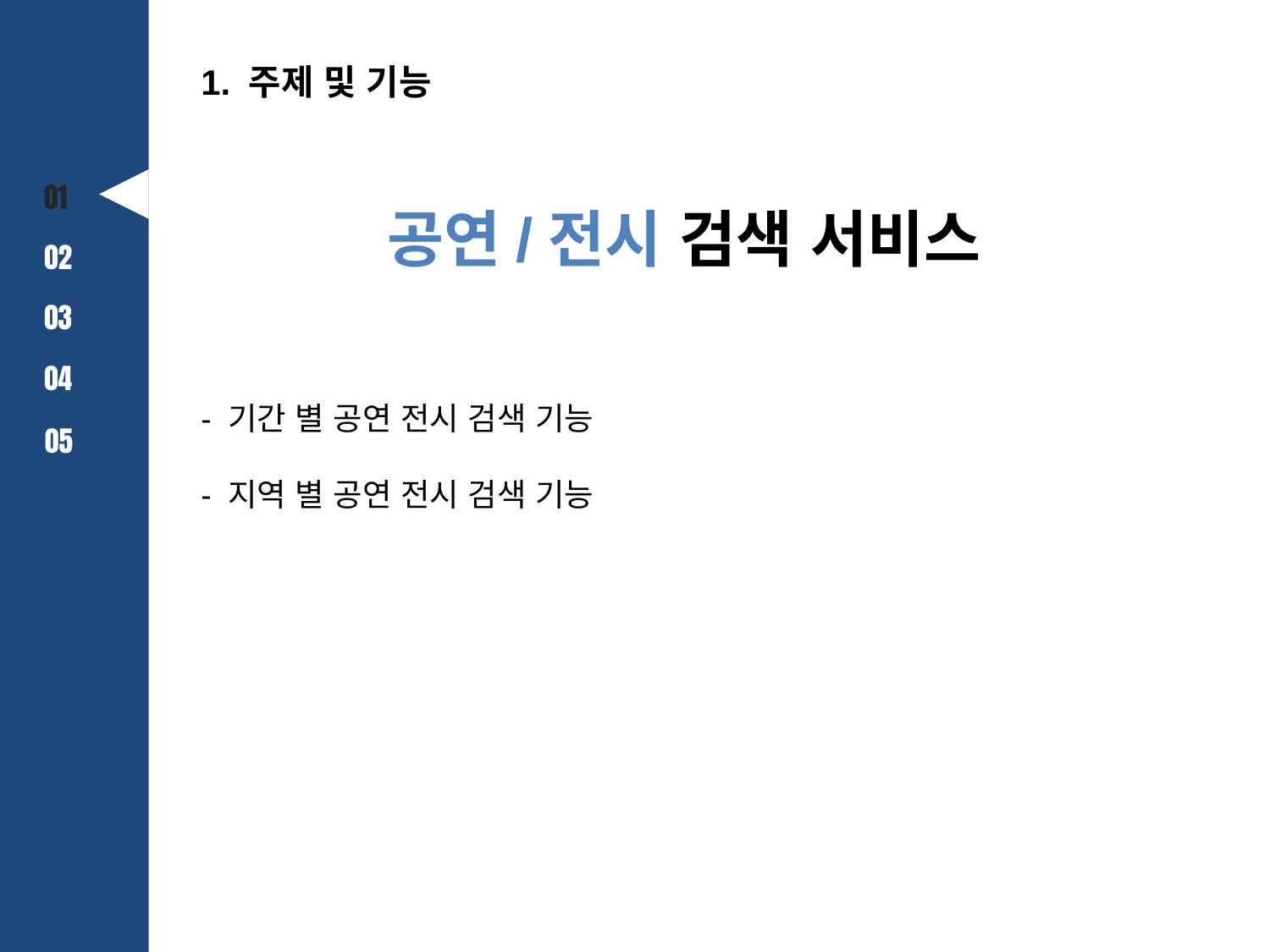

1. 주제 및 기능

01
공연/전시 검색 서비스
02
03

- 기간 별 공연 전시 검색 기능

- 지역 별 공연 전시 검색 기능

04
05